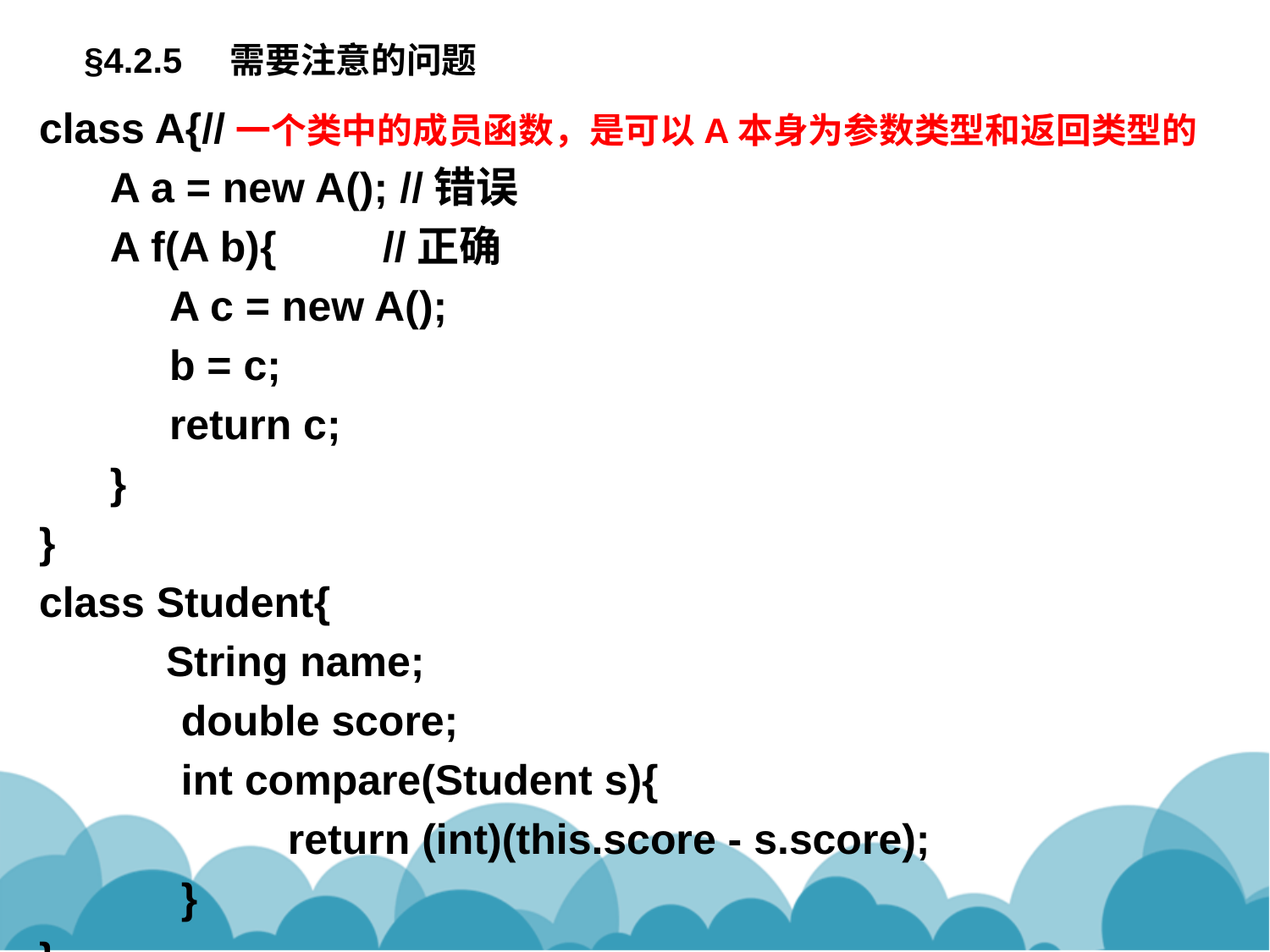

§4.2.5    需要注意的问题

class A{//一个类中的成员函数，是可以A本身为参数类型和返回类型的
      A a = new A(); //错误
      A f(A b){         //正确
           A c = new A();
           b = c;
           return c;
      }
}
class Student{
	String name;
            double score;
            int compare(Student s){
                     return (int)(this.score - s.score);
            }
}
17